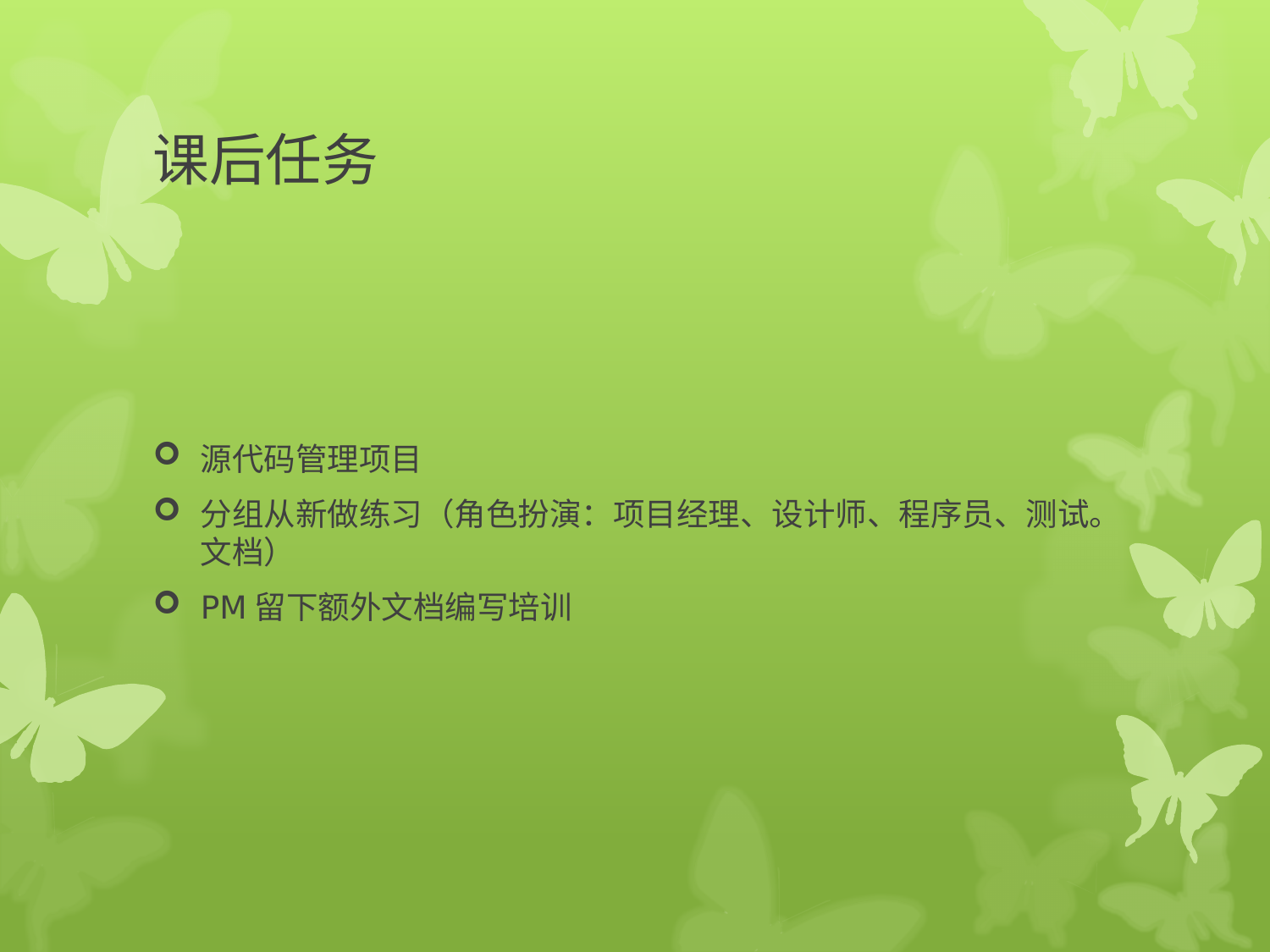

# 课后任务
源代码管理项目
分组从新做练习（角色扮演：项目经理、设计师、程序员、测试。文档）
PM留下额外文档编写培训